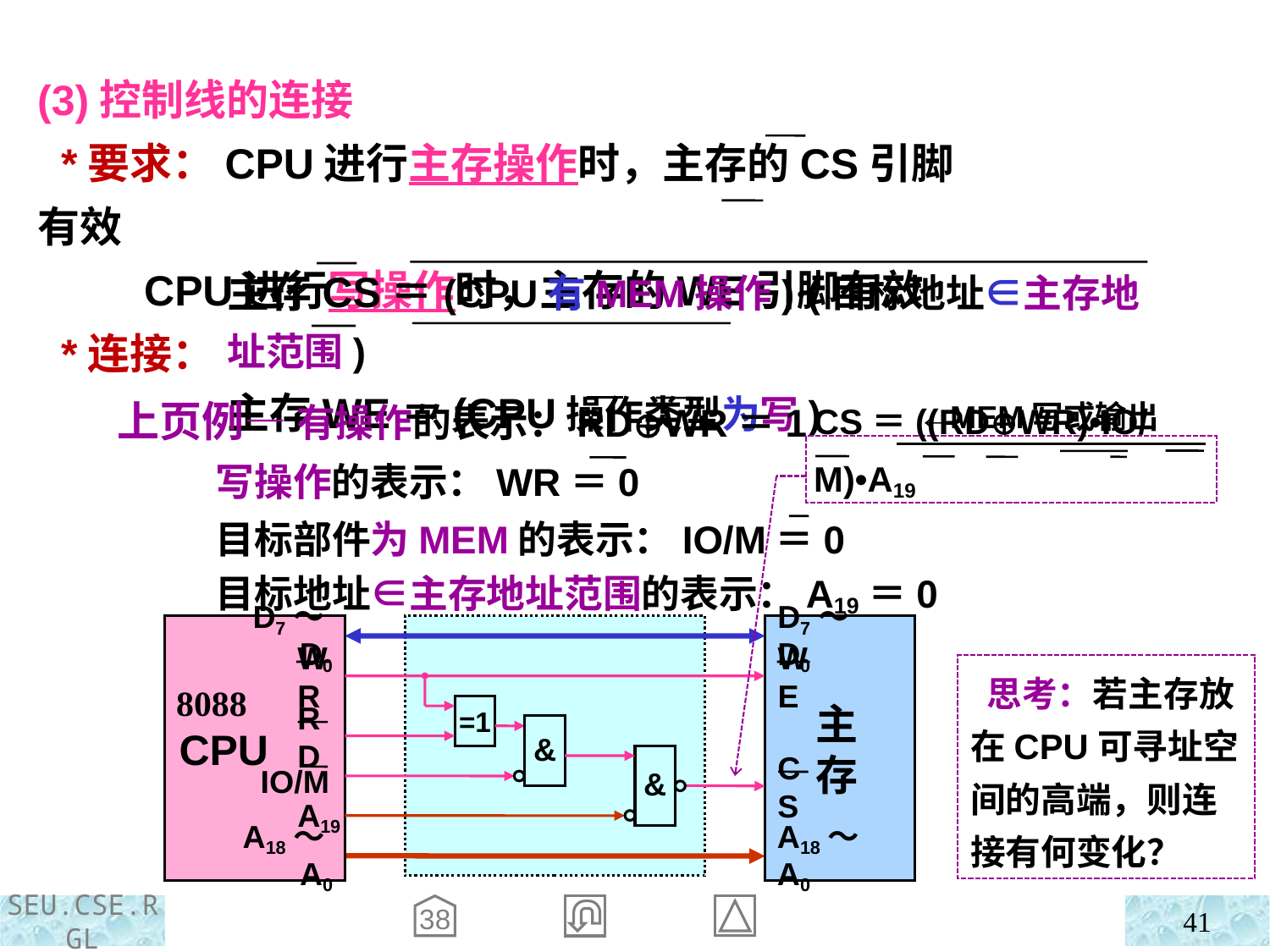

(3)控制线的连接
  *要求：CPU进行主存操作时，主存的CS引脚有效
         CPU进行写操作时，主存的WE引脚有效
  *连接：

主存CS＝(CPU有MEM操作)·(目标地址∈主存地址范围)
主存WE＝(CPU操作类型为写)         ←MEM写或输出

上页例— 有操作的表示：RD⊕WR＝1
          写操作的表示：WR＝0
          目标部件为MEM的表示：IO/M＝0
          目标地址∈主存地址范围的表示：A19＝0

CS＝((RD⊕WR)•IO/M)•A19

 8088
 CPU

D7～D0

    主
    存
D7～D0

WR
WE

RD

CS
IO/M

A19
A18～A0
A18～A0

 思考：若主存放在CPU可寻址空间的高端，则连接有何变化？

=1

&

&

38

41